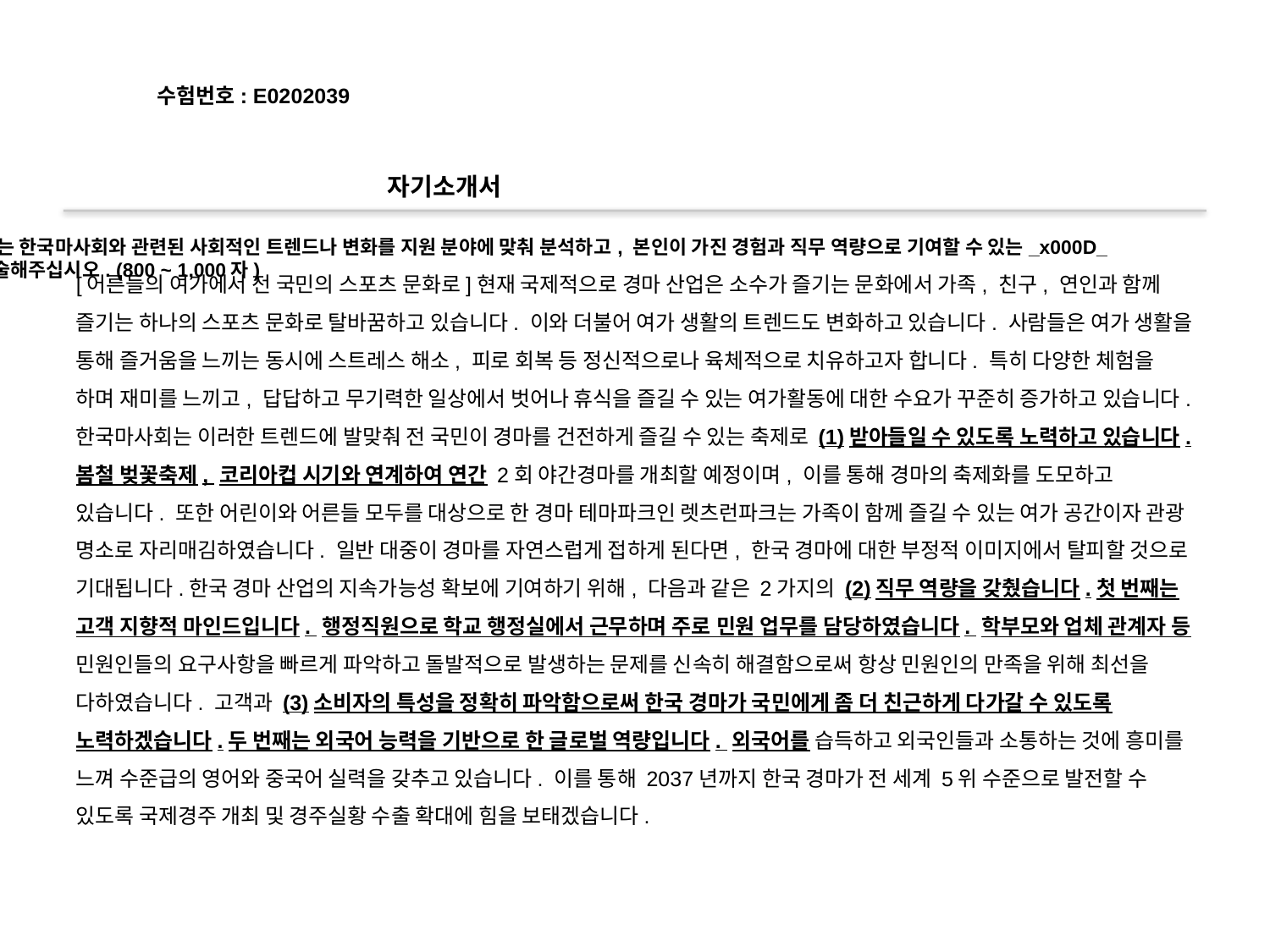

수험번호: E0202039
#

자기소개서

본인이 최근 관심을 갖고 있는 한국마사회와 관련된 사회적인 트렌드나 변화를 지원 분야에 맞춰 분석하고, 본인이 가진 경험과 직무 역량으로 기여할 수 있는_x000D_
바가 무엇인지 자세하게 기술해주십시오. (800 ~ 1,000자)

[어른들의 여가에서 전 국민의 스포츠 문화로]현재 국제적으로 경마 산업은 소수가 즐기는 문화에서 가족, 친구, 연인과 함께 즐기는 하나의 스포츠 문화로 탈바꿈하고 있습니다. 이와 더불어 여가 생활의 트렌드도 변화하고 있습니다. 사람들은 여가 생활을 통해 즐거움을 느끼는 동시에 스트레스 해소, 피로 회복 등 정신적으로나 육체적으로 치유하고자 합니다. 특히 다양한 체험을 하며 재미를 느끼고, 답답하고 무기력한 일상에서 벗어나 휴식을 즐길 수 있는 여가활동에 대한 수요가 꾸준히 증가하고 있습니다.한국마사회는 이러한 트렌드에 발맞춰 전 국민이 경마를 건전하게 즐길 수 있는 축제로 (1)받아들일 수 있도록 노력하고 있습니다. 봄철 벚꽃축제, 코리아컵 시기와 연계하여 연간 2회 야간경마를 개최할 예정이며, 이를 통해 경마의 축제화를 도모하고 있습니다. 또한 어린이와 어른들 모두를 대상으로 한 경마 테마파크인 렛츠런파크는 가족이 함께 즐길 수 있는 여가 공간이자 관광 명소로 자리매김하였습니다. 일반 대중이 경마를 자연스럽게 접하게 된다면, 한국 경마에 대한 부정적 이미지에서 탈피할 것으로 기대됩니다.한국 경마 산업의 지속가능성 확보에 기여하기 위해, 다음과 같은 2가지의 (2)직무 역량을 갖췄습니다.첫 번째는 고객 지향적 마인드입니다. 행정직원으로 학교 행정실에서 근무하며 주로 민원 업무를 담당하였습니다. 학부모와 업체 관계자 등 민원인들의 요구사항을 빠르게 파악하고 돌발적으로 발생하는 문제를 신속히 해결함으로써 항상 민원인의 만족을 위해 최선을 다하였습니다. 고객과 (3)소비자의 특성을 정확히 파악함으로써 한국 경마가 국민에게 좀 더 친근하게 다가갈 수 있도록 노력하겠습니다.두 번째는 외국어 능력을 기반으로 한 글로벌 역량입니다. 외국어를 습득하고 외국인들과 소통하는 것에 흥미를 느껴 수준급의 영어와 중국어 실력을 갖추고 있습니다. 이를 통해 2037년까지 한국 경마가 전 세계 5위 수준으로 발전할 수 있도록 국제경주 개최 및 경주실황 수출 확대에 힘을 보태겠습니다.

자기소개서 기반 면접 질문 제안

(1) 경마의 문화적 이미지를 개선하기 위한 구체적인 방안이 있나요?
(2) 학교 행정실 근무에서 얻은 고객 지향적 마인드를 어떻게 한국 경마 산업에 적용할 예정인가요?
(3) 글로벌 경마 산업 발전을 위해 계획하고 있는 전략은 무엇인가요?